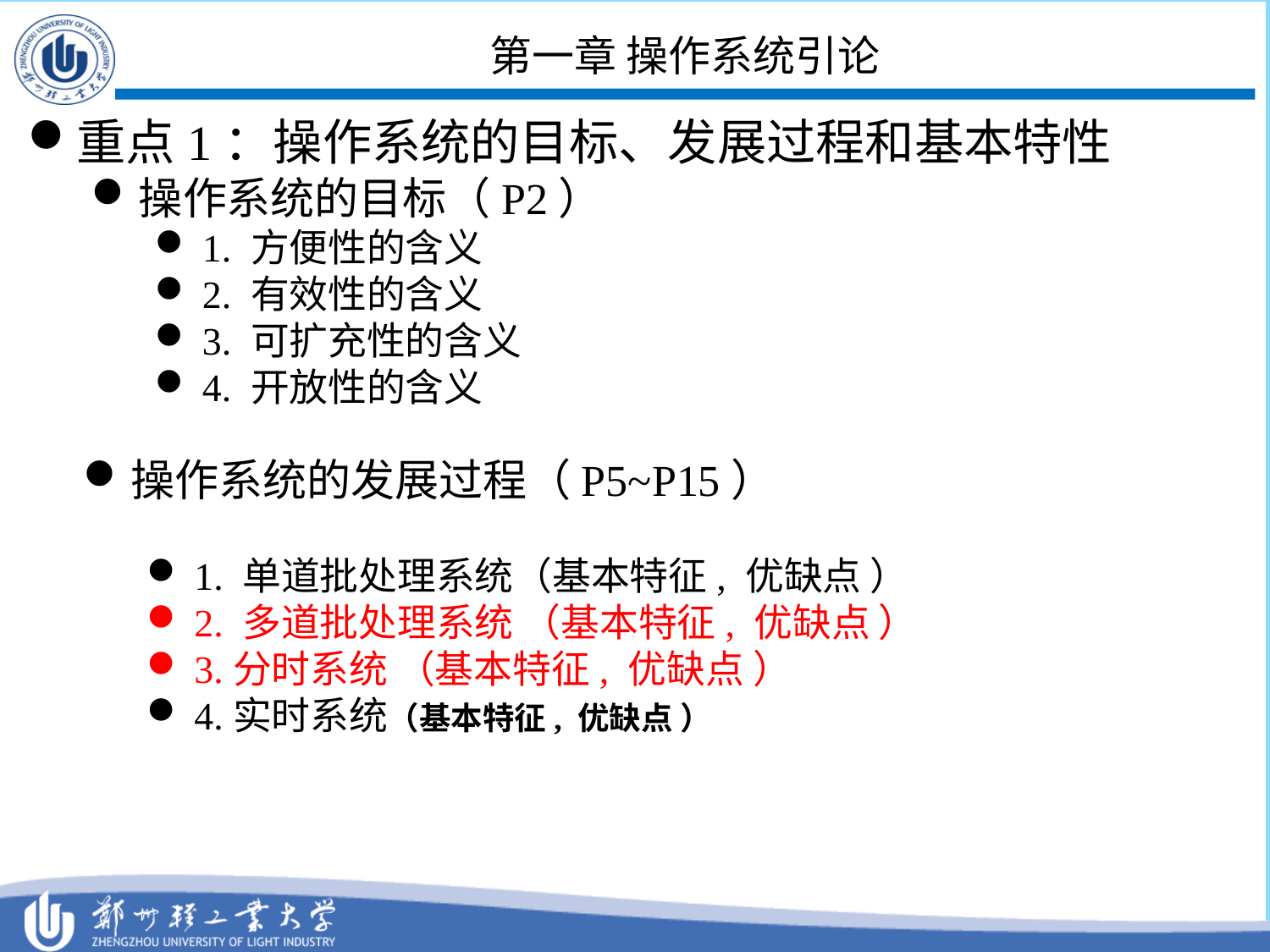

# 第一章 操作系统引论
重点1：操作系统的目标、发展过程和基本特性
操作系统的目标（P2）
1. 方便性的含义
2. 有效性的含义
3. 可扩充性的含义
4. 开放性的含义
操作系统的发展过程（P5~P15）

1. 单道批处理系统（基本特征, 优缺点 ）
2. 多道批处理系统 （基本特征, 优缺点 ）
3.分时系统 （基本特征, 优缺点 ）
4.实时系统（基本特征, 优缺点 ）